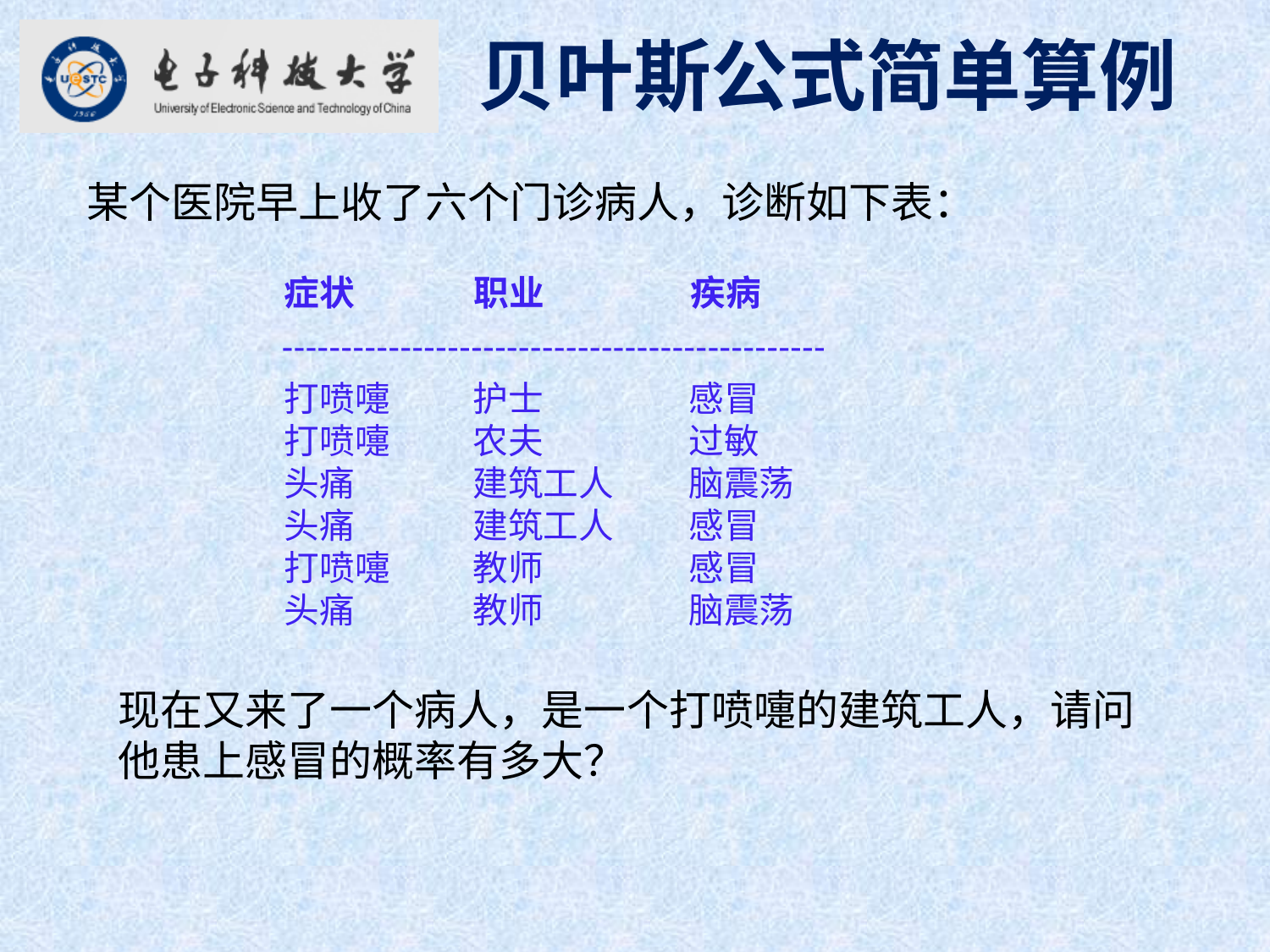

贝叶斯公式简单算例
某个医院早上收了六个门诊病人，诊断如下表：
　　症状　　      职业　　　     疾病
       ----------------------------------------------
　　打喷嚏　      护士　　  　   感冒 
　　打喷嚏　      农夫　　  　   过敏 
　　头痛　　      建筑工人　     脑震荡 
　　头痛　　      建筑工人　     感冒 
　　打喷嚏　      教师　　  　   感冒 
　　头痛　　      教师　　  　   脑震荡
现在又来了一个病人，是一个打喷嚏的建筑工人，请问他患上感冒的概率有多大？